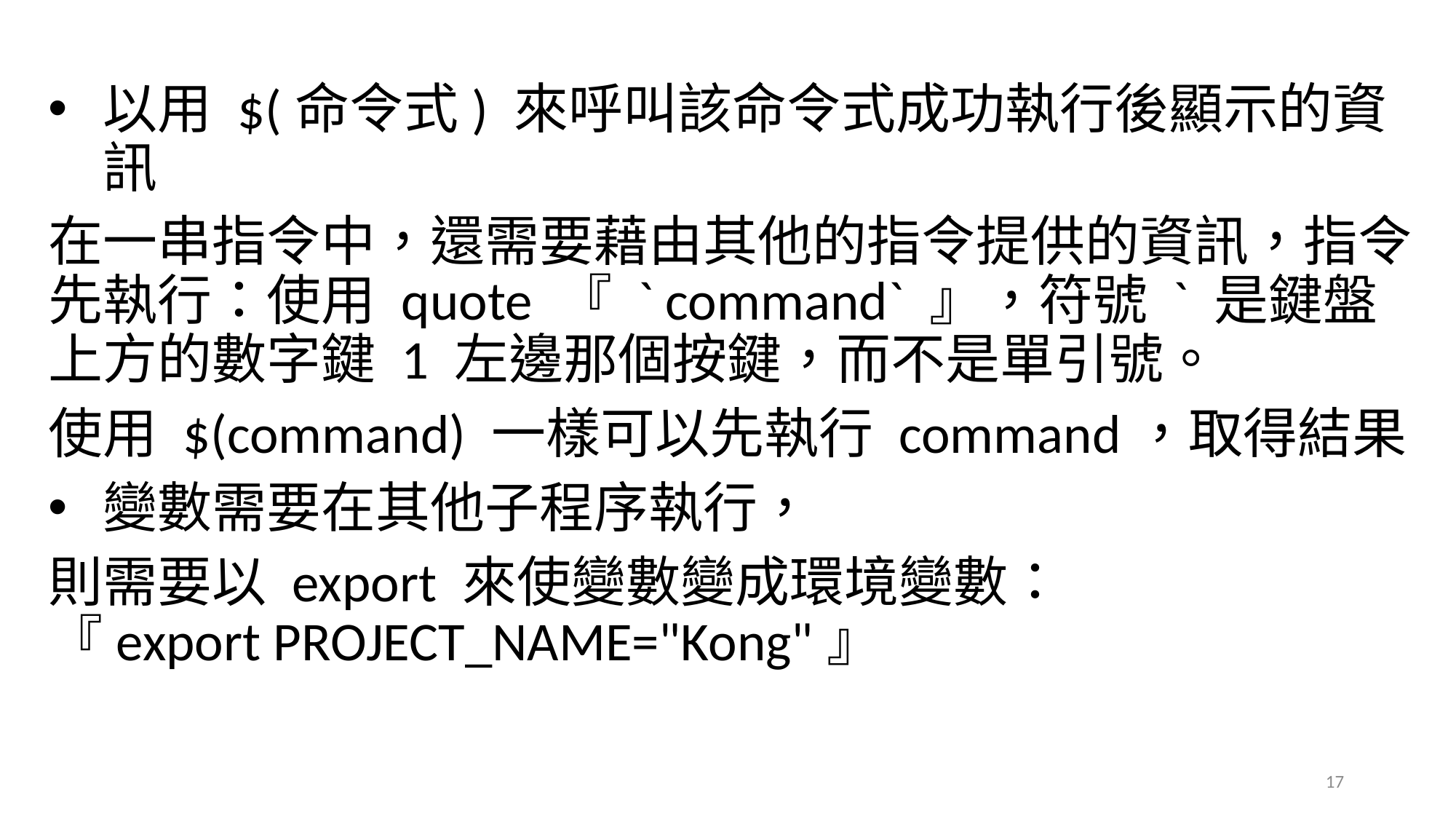

以用 $(命令式) 來呼叫該命令式成功執行後顯示的資訊
在一串指令中，還需要藉由其他的指令提供的資訊，指令先執行：使用 quote 『 ` command` 』，符號 ` 是鍵盤上方的數字鍵 1 左邊那個按鍵，而不是單引號。
使用 $(command) 一樣可以先執行 command，取得結果
變數需要在其他子程序執行，
則需要以 export 來使變數變成環境變數：
『export PROJECT_NAME="Kong"』

17